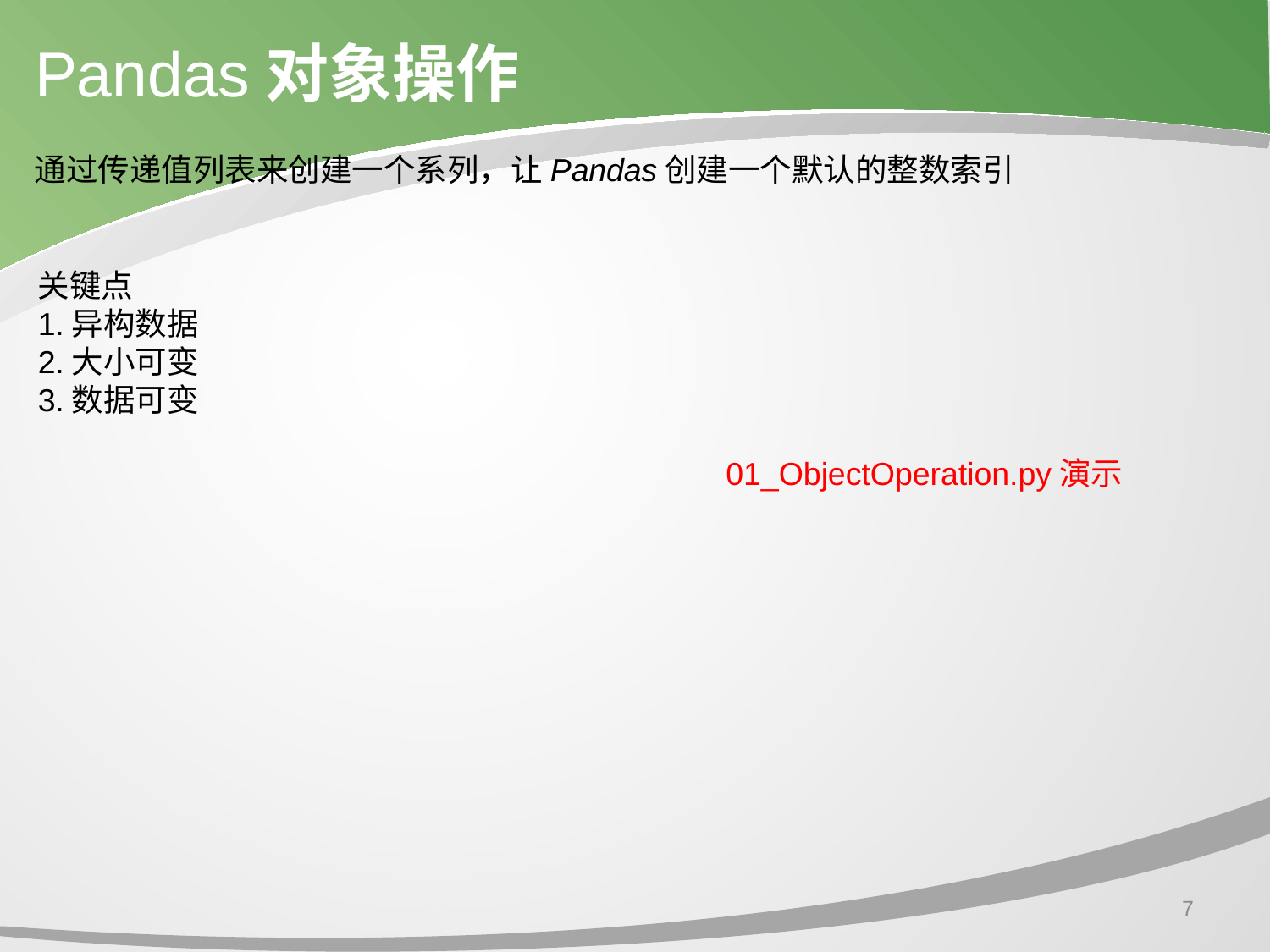

# Pandas对象操作
通过传递值列表来创建一个系列，让Pandas创建一个默认的整数索引
关键点
1.异构数据
2.大小可变
3.数据可变
01_ObjectOperation.py演示
7